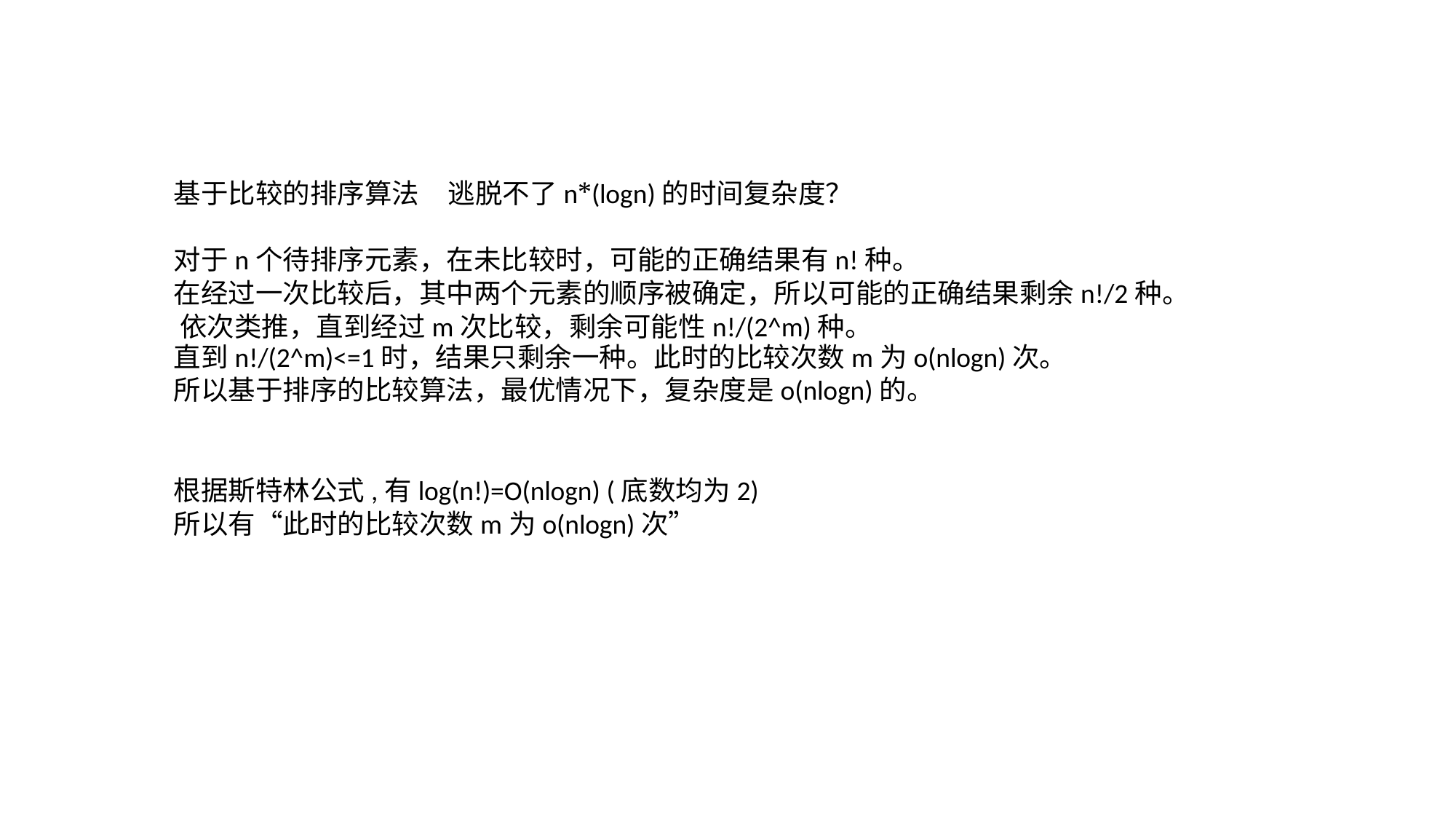

基于比较的排序算法	逃脱不了n*(logn)的时间复杂度？

对于n个待排序元素，在未比较时，可能的正确结果有n!种。
在经过一次比较后，其中两个元素的顺序被确定，所以可能的正确结果剩余n!/2种。 依次类推，直到经过m次比较，剩余可能性n!/(2^m)种。
直到n!/(2^m)<=1时，结果只剩余一种。此时的比较次数m为o(nlogn)次。
所以基于排序的比较算法，最优情况下，复杂度是o(nlogn)的。

根据斯特林公式,有log(n!)=O(nlogn) (底数均为2)
所以有“此时的比较次数m为o(nlogn)次”